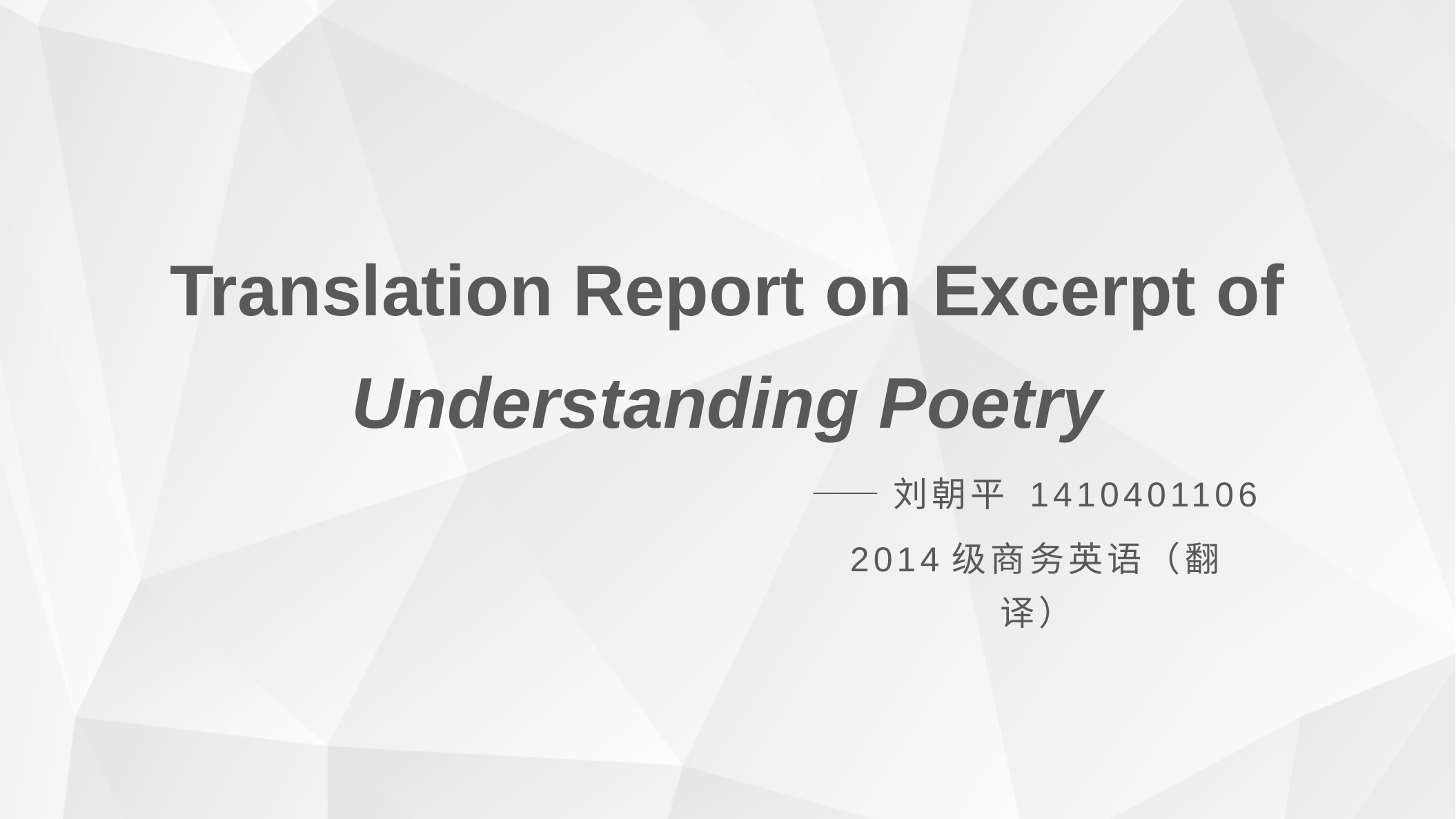

Translation Report on Excerpt of Understanding Poetry
——刘朝平 1410401106
2014级商务英语（翻译）